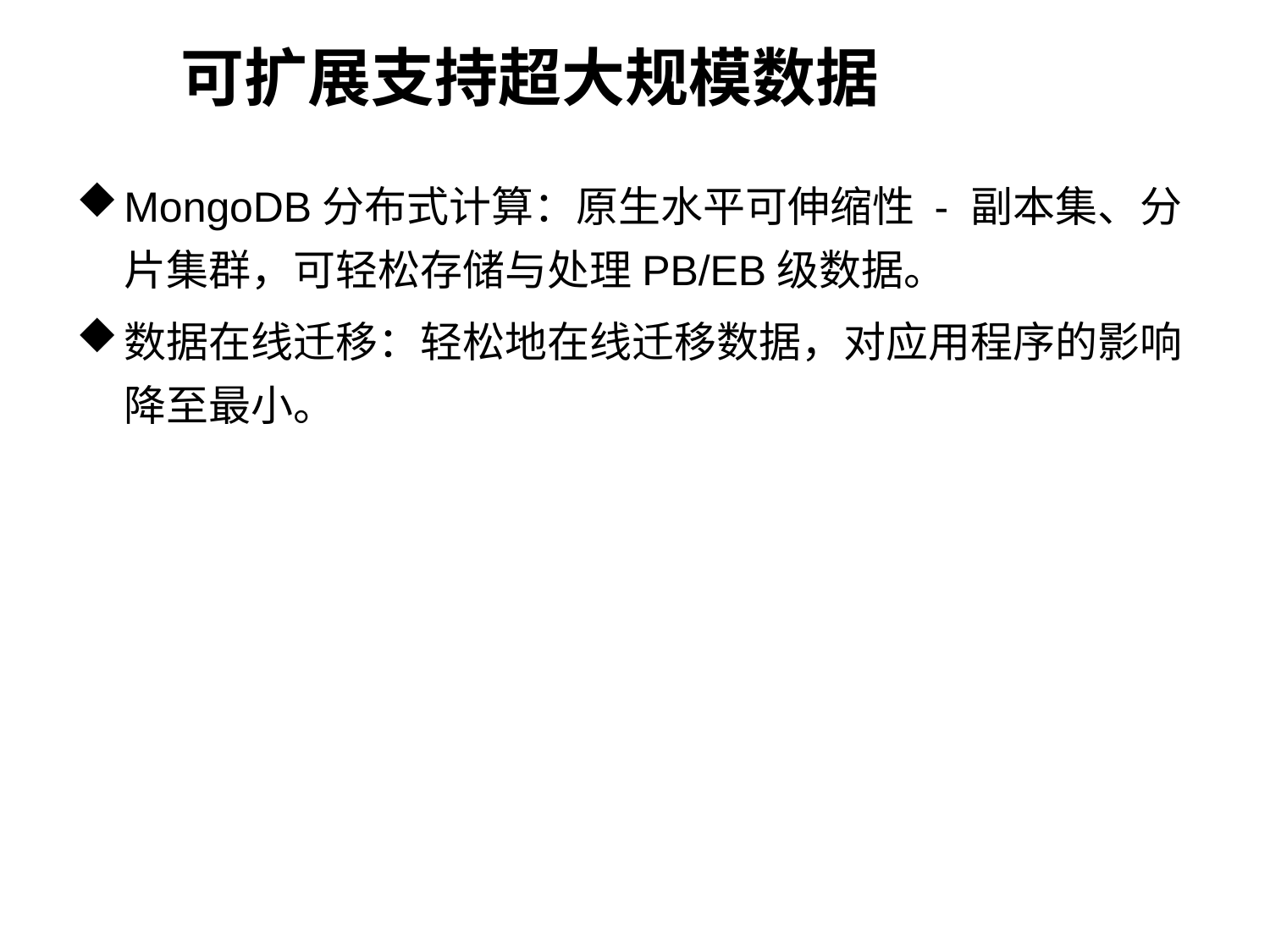

# 可扩展支持超大规模数据
MongoDB分布式计算：原生水平可伸缩性 - 副本集、分片集群，可轻松存储与处理PB/EB级数据。
数据在线迁移：轻松地在线迁移数据，对应用程序的影响降至最小。